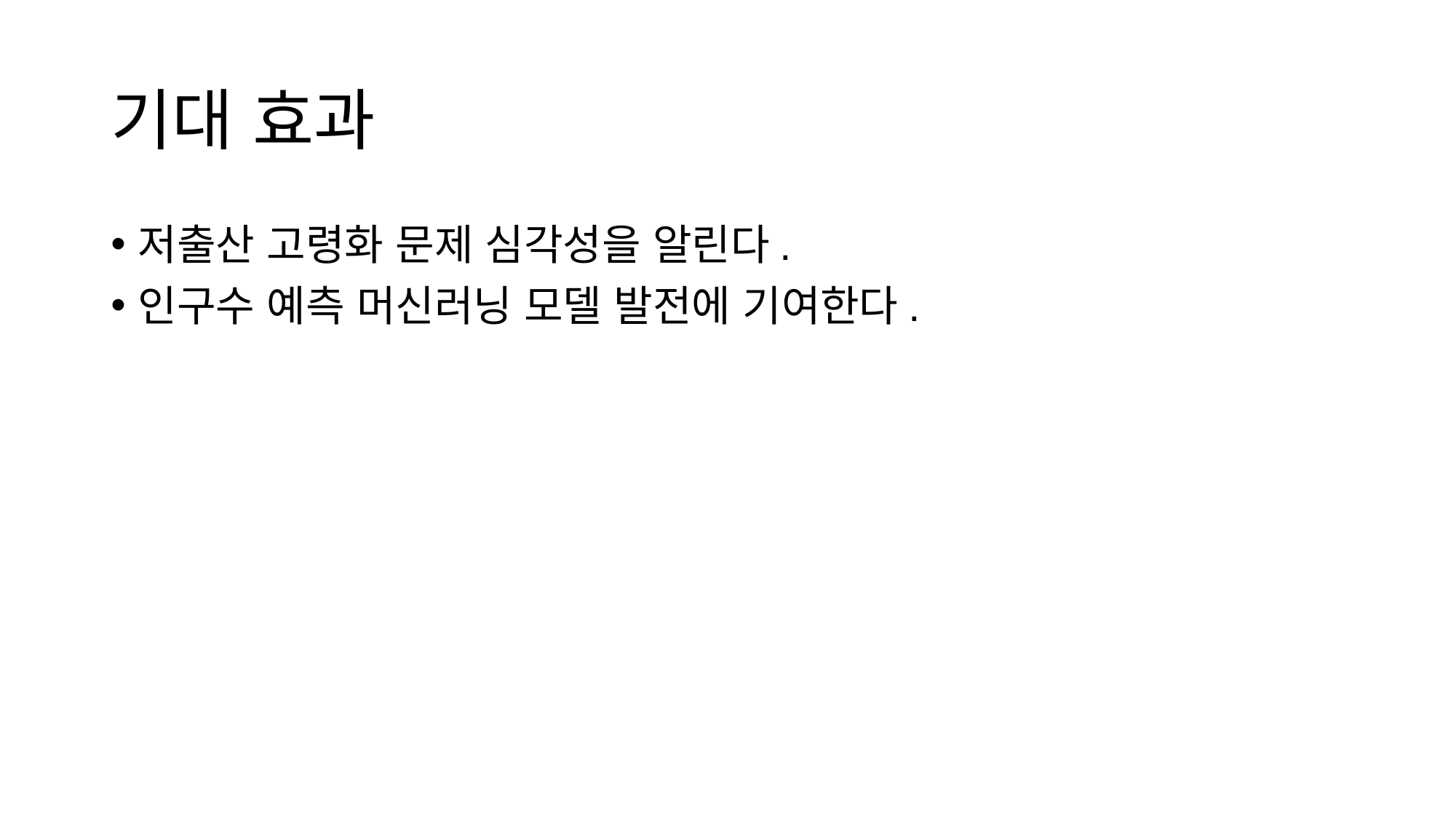

# 기대 효과
저출산 고령화 문제 심각성을 알린다.
인구수 예측 머신러닝 모델 발전에 기여한다.